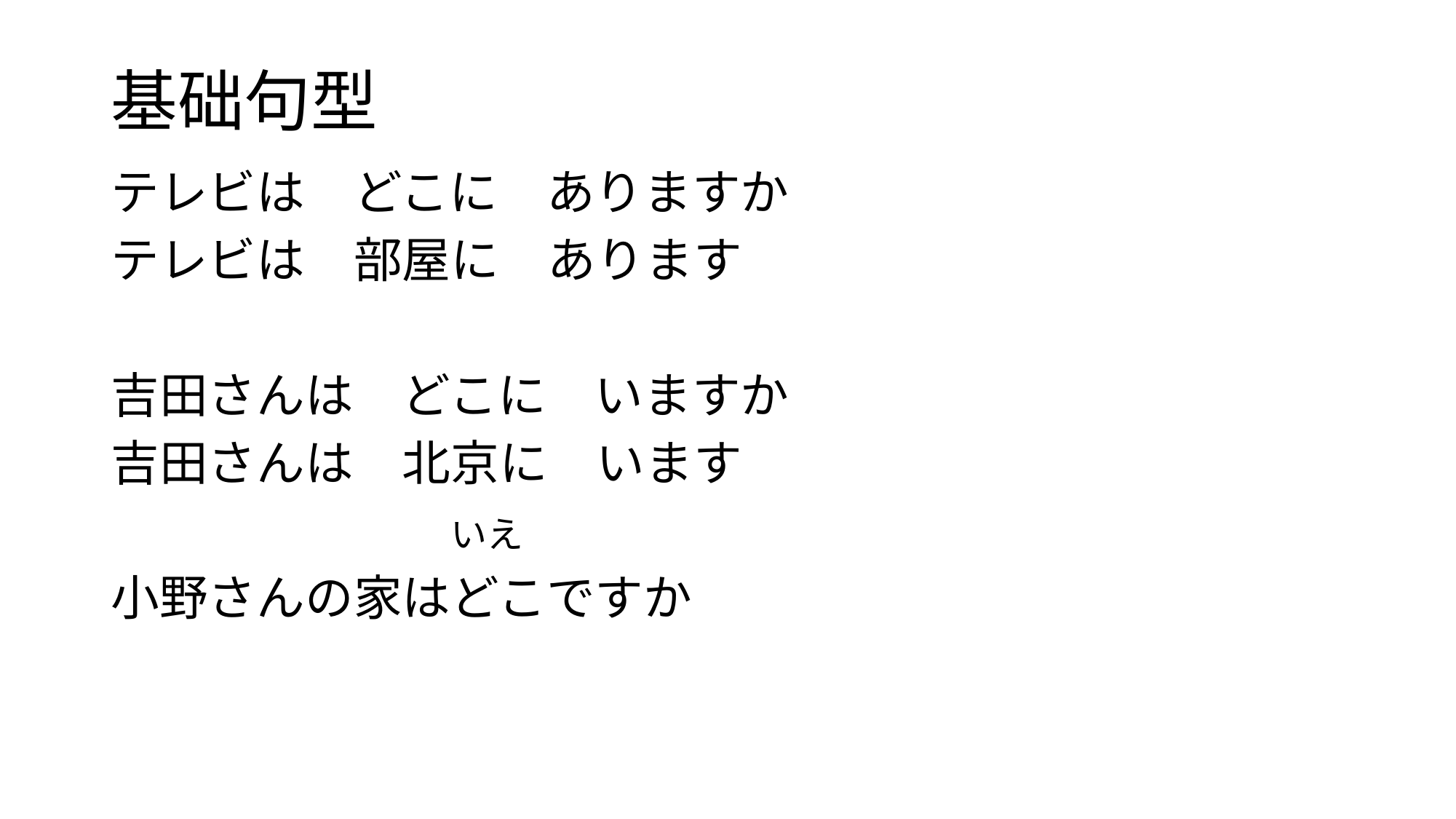

# 基础句型
テレビは　どこに　ありますか
テレビは　部屋に　あります

吉田さんは　どこに　いますか
吉田さんは　北京に　います
　　　　　　　いえ
小野さんの家はどこですか